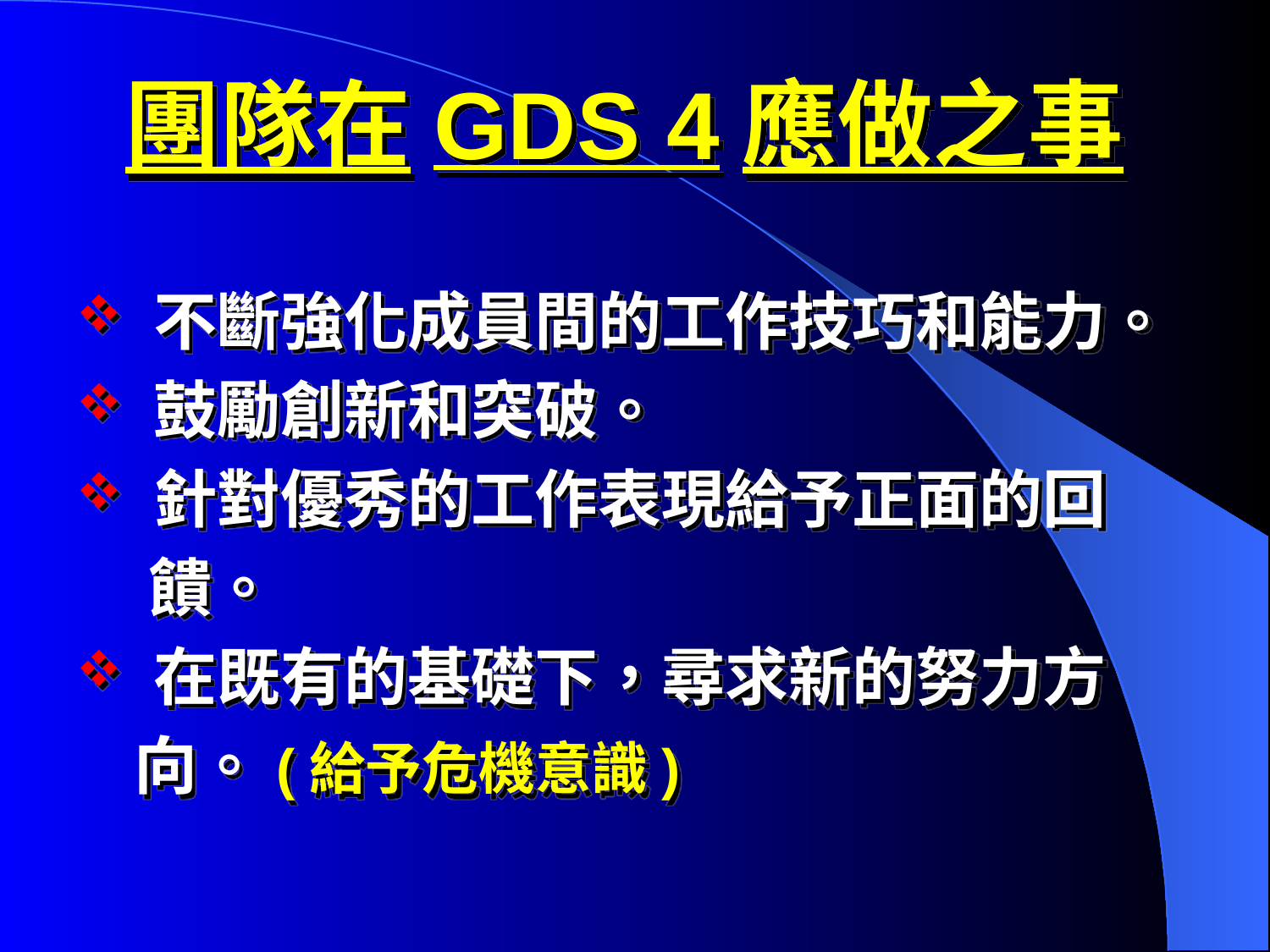

# 團隊在GDS 4應做之事
 不斷強化成員間的工作技巧和能力。
 鼓勵創新和突破。
 針對優秀的工作表現給予正面的回
    饋。
 在既有的基礎下，尋求新的努力方
   向。(給予危機意識)